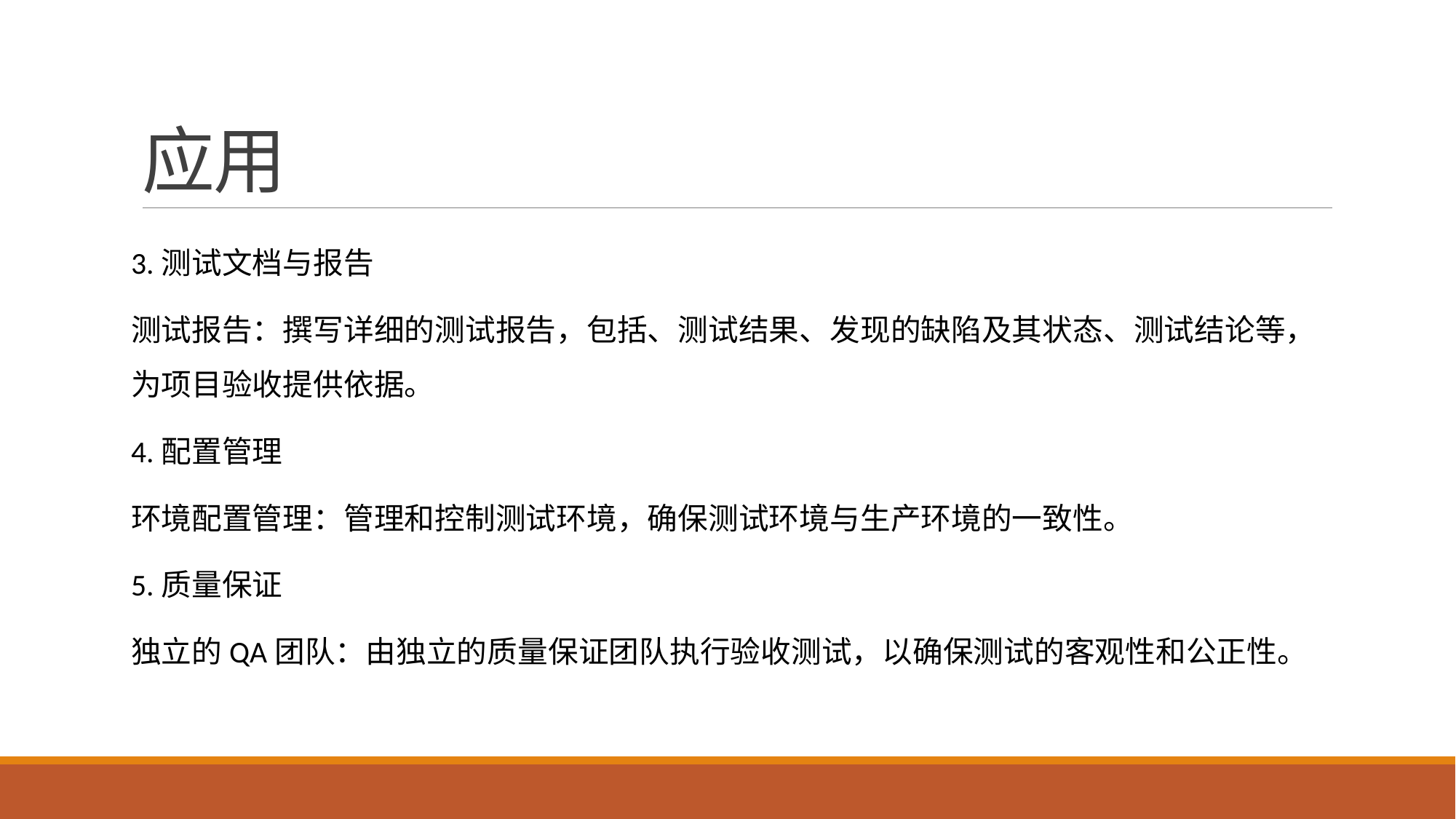

# 应用
3.测试文档与报告
测试报告：撰写详细的测试报告，包括、测试结果、发现的缺陷及其状态、测试结论等，为项目验收提供依据。
4.配置管理
环境配置管理：管理和控制测试环境，确保测试环境与生产环境的一致性。
5.质量保证
独立的QA团队：由独立的质量保证团队执行验收测试，以确保测试的客观性和公正性。